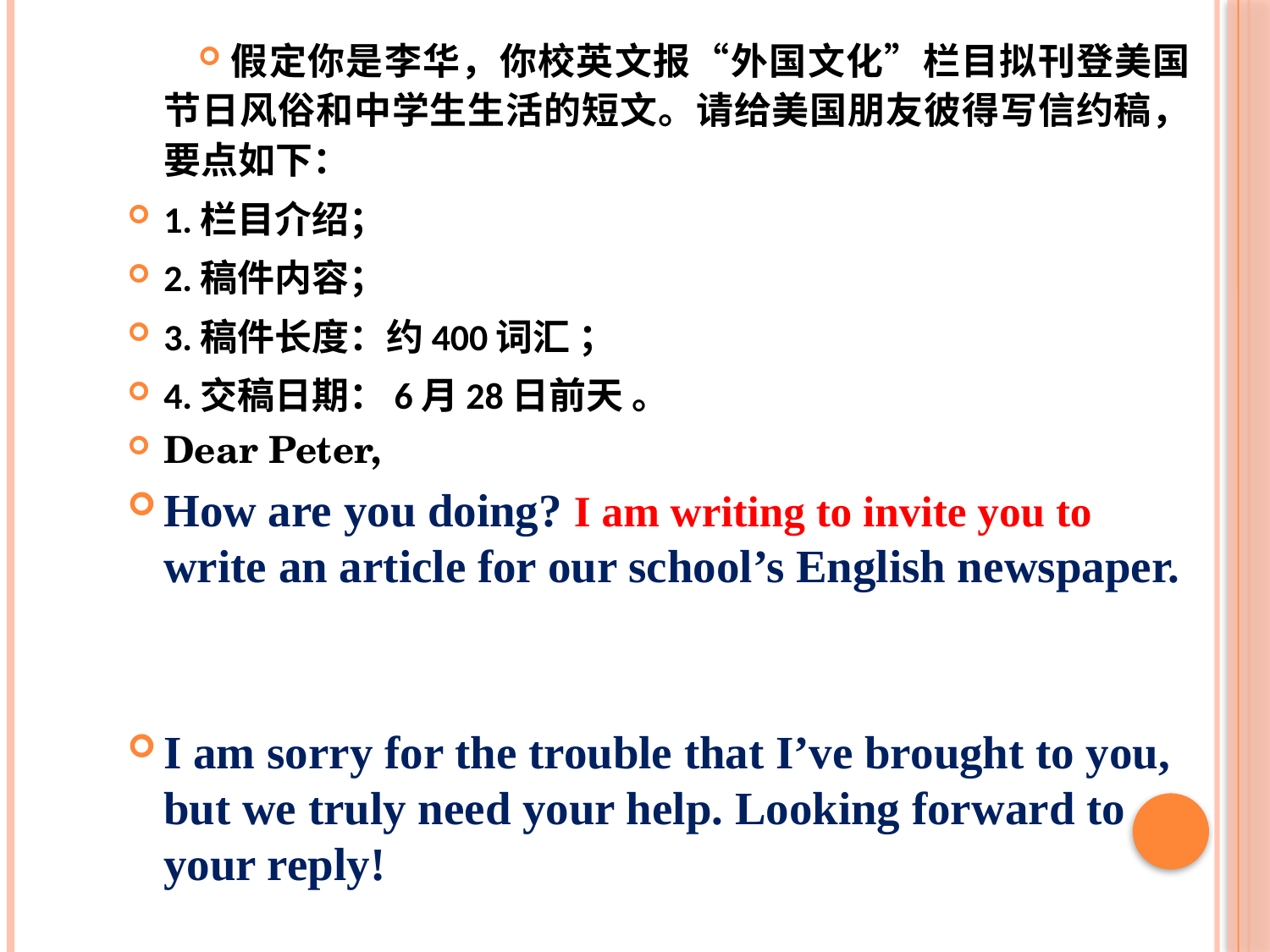

假定你是李华，你校英文报“外国文化”栏目拟刊登美国节日风俗和中学生生活的短文。请给美国朋友彼得写信约稿，要点如下：
1.栏目介绍；
2.稿件内容；
3.稿件长度：约400词汇 ；
4.交稿日期：6月28日前天 。
Dear Peter,
How are you doing? I am writing to invite you to write an article for our school’s English newspaper.

I am sorry for the trouble that I’ve brought to you, but we truly need your help. Looking forward to your reply!